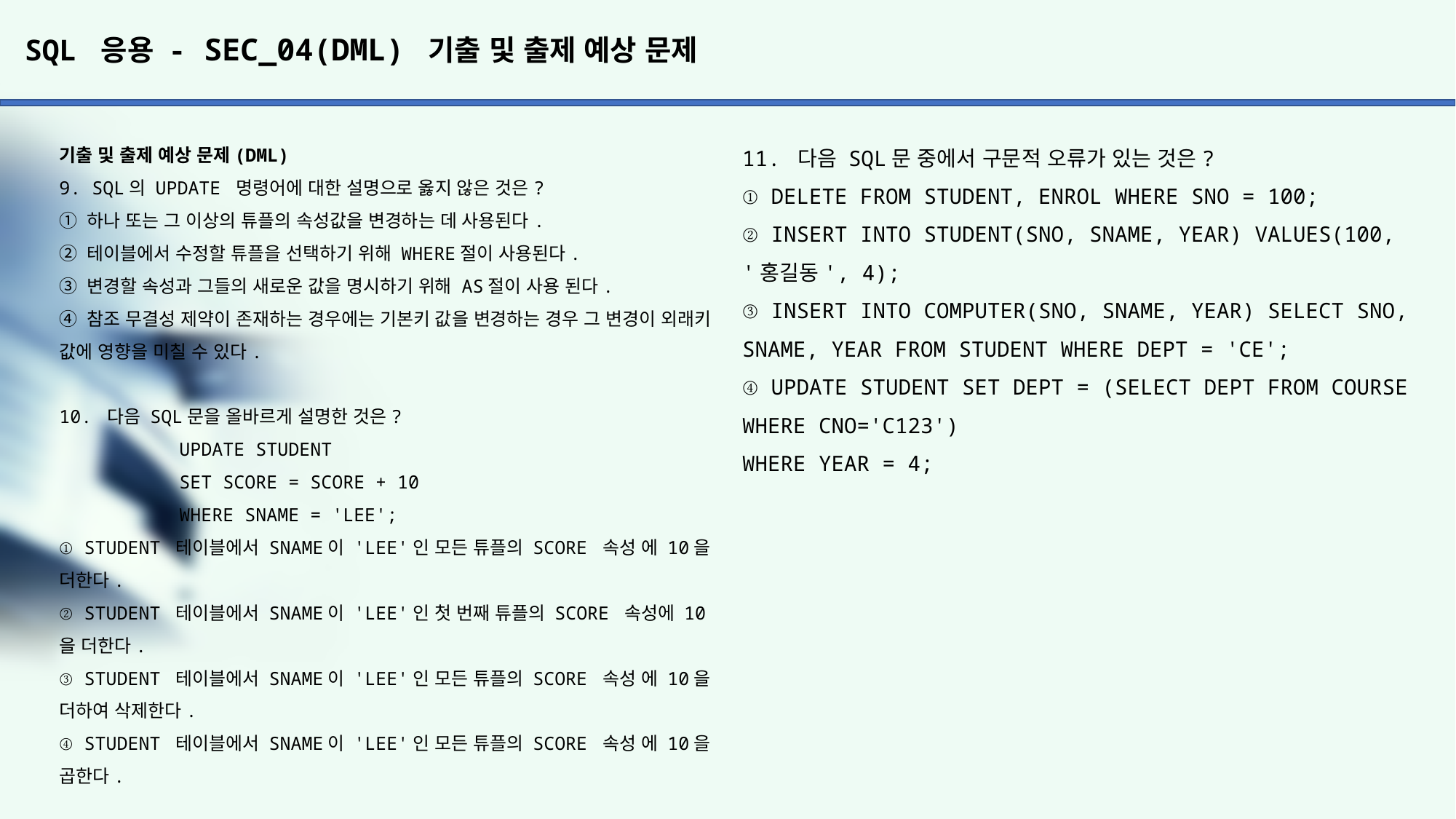

# SQL 응용 - SEC_04(DML) 기출 및 출제 예상 문제
11. 다음 SQL문 중에서 구문적 오류가 있는 것은?
① DELETE FROM STUDENT, ENROL WHERE SNO = 100;
② INSERT INTO STUDENT(SNO, SNAME, YEAR) VALUES(100, '홍길동', 4);
③ INSERT INTO COMPUTER(SNO, SNAME, YEAR) SELECT SNO, SNAME, YEAR FROM STUDENT WHERE DEPT = 'CE';
④ UPDATE STUDENT SET DEPT = (SELECT DEPT FROM COURSE
WHERE CNO='C123')
WHERE YEAR = 4;
기출 및 출제 예상 문제(DML)
9. SQL의 UPDATE 명령어에 대한 설명으로 옳지 않은 것은?
① 하나 또는 그 이상의 튜플의 속성값을 변경하는 데 사용된다.
② 테이블에서 수정할 튜플을 선택하기 위해 WHERE절이 사용된다.
③ 변경할 속성과 그들의 새로운 값을 명시하기 위해 AS절이 사용 된다.
④ 참조 무결성 제약이 존재하는 경우에는 기본키 값을 변경하는 경우 그 변경이 외래키 값에 영향을 미칠 수 있다.

10. 다음 SQL문을 올바르게 설명한 것은?
	 UPDATE STUDENT
	 SET SCORE = SCORE + 10
	 WHERE SNAME = 'LEE';
① STUDENT 테이블에서 SNAME이 'LEE'인 모든 튜플의 SCORE 속성 에 10을 더한다.
② STUDENT 테이블에서 SNAME이 'LEE'인 첫 번째 튜플의 SCORE 속성에 10을 더한다.
③ STUDENT 테이블에서 SNAME이 'LEE'인 모든 튜플의 SCORE 속성 에 10을 더하여 삭제한다.
④ STUDENT 테이블에서 SNAME이 'LEE'인 모든 튜플의 SCORE 속성 에 10을 곱한다.